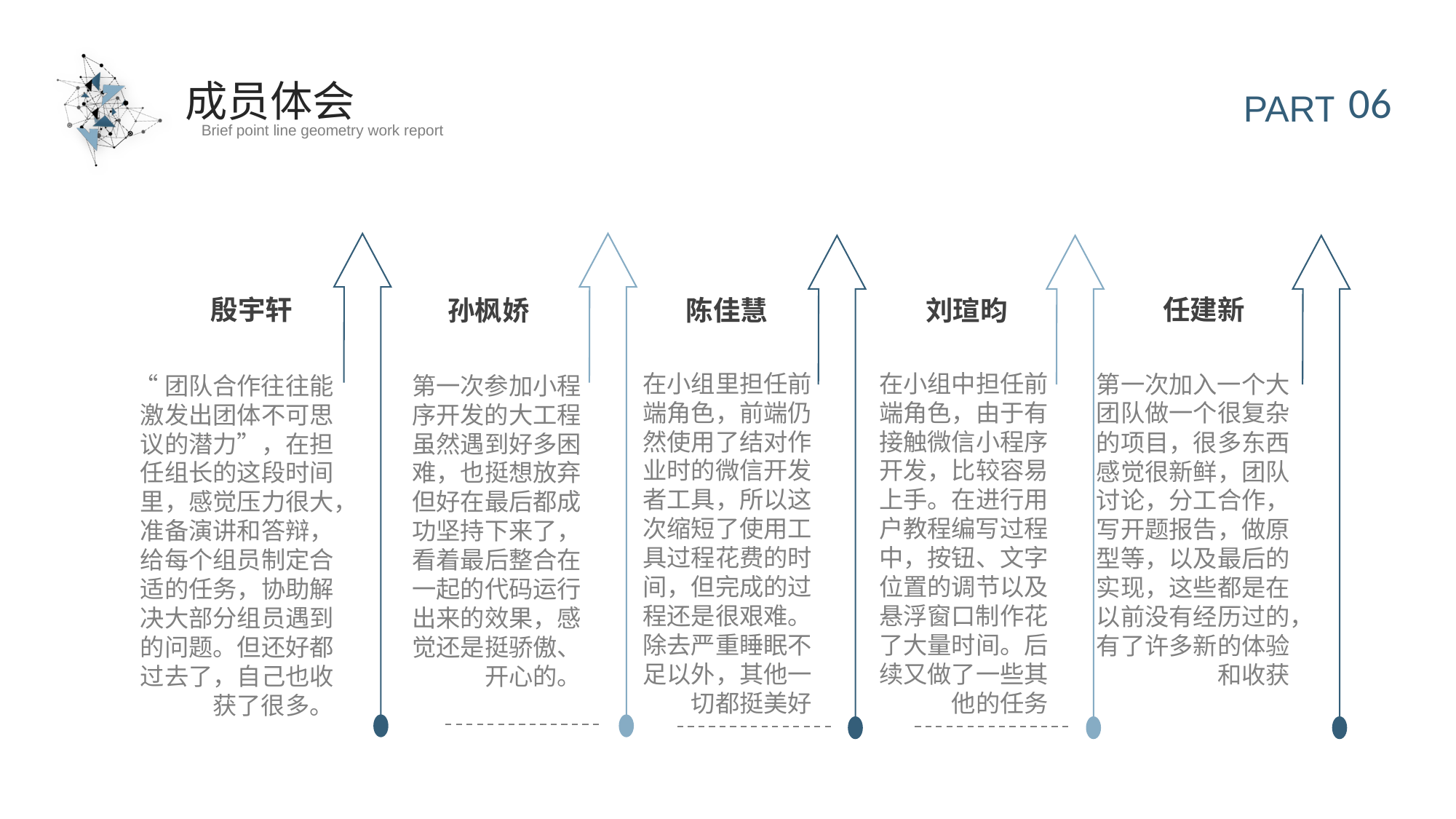

成员体会
06

殷宇轩
任建新
刘瑄昀
孙枫娇
陈佳慧
在小组里担任前端角色，前端仍然使用了结对作业时的微信开发者工具，所以这次缩短了使用工具过程花费的时间，但完成的过程还是很艰难。除去严重睡眠不足以外，其他一切都挺美好
在小组中担任前端角色，由于有接触微信小程序开发，比较容易上手。在进行用户教程编写过程中，按钮、文字位置的调节以及悬浮窗口制作花了大量时间。后续又做了一些其他的任务
第一次加入一个大团队做一个很复杂的项目，很多东西感觉很新鲜，团队讨论，分工合作，写开题报告，做原型等，以及最后的实现，这些都是在以前没有经历过的，有了许多新的体验和收获
“团队合作往往能激发出团体不可思议的潜力”，在担任组长的这段时间里，感觉压力很大，准备演讲和答辩，给每个组员制定合适的任务，协助解决大部分组员遇到的问题。但还好都过去了，自己也收获了很多。
第一次参加小程序开发的大工程虽然遇到好多困难，也挺想放弃但好在最后都成功坚持下来了，看着最后整合在一起的代码运行出来的效果，感觉还是挺骄傲、开心的。